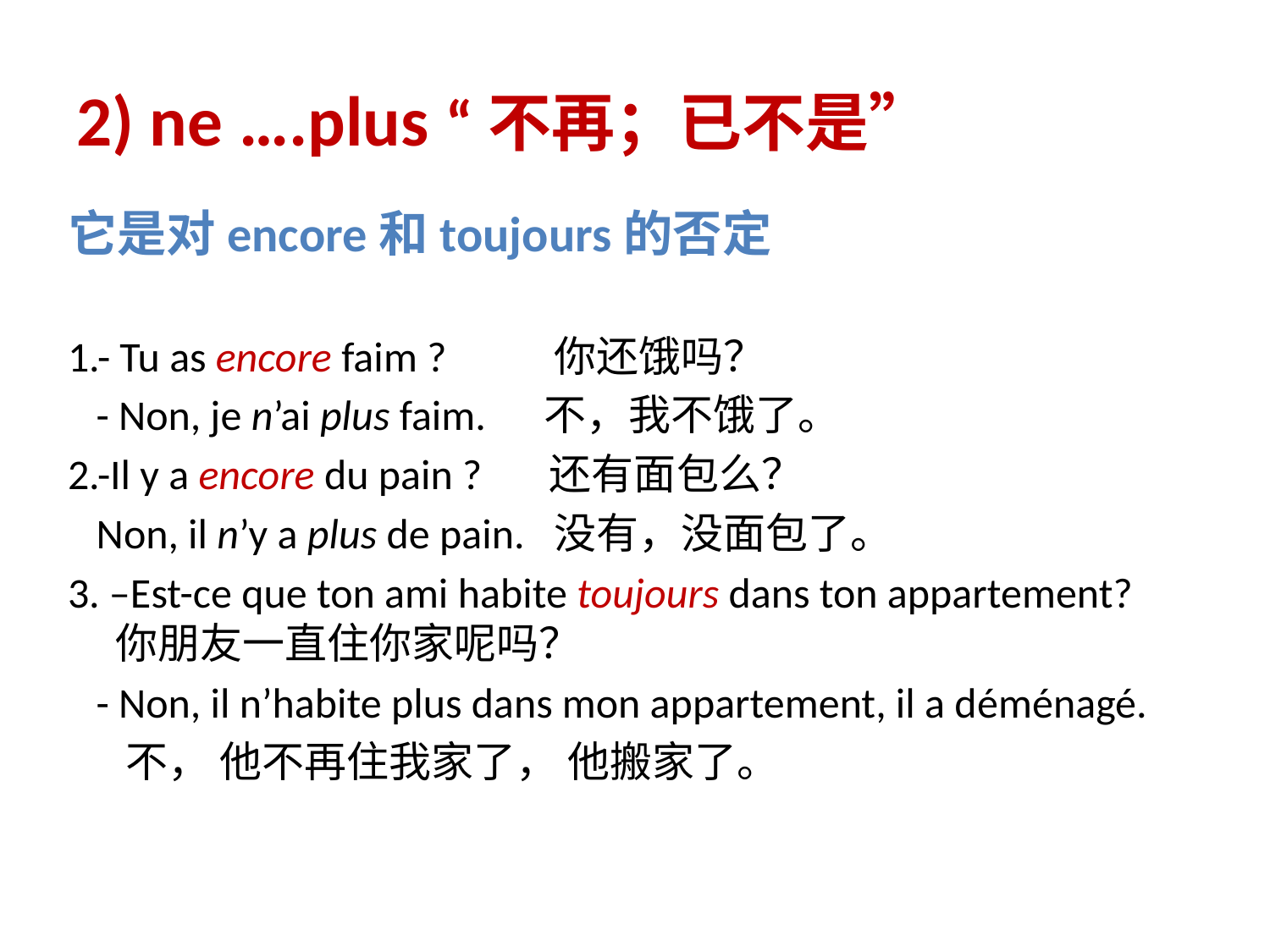

# 2) ne ….plus “不再；已不是”
它是对encore和toujours的否定

1.- Tu as encore faim ?	     你还饿吗？
   - Non, je n’ai plus faim.     不，我不饿了。
2.-Il y a encore du pain ?      还有面包么？
   Non, il n’y a plus de pain.  没有，没面包了。
3. –Est-ce que ton ami habite toujours dans ton appartement?     你朋友一直住你家呢吗？
   - Non, il n’habite plus dans mon appartement, il a déménagé.
     不， 他不再住我家了， 他搬家了。